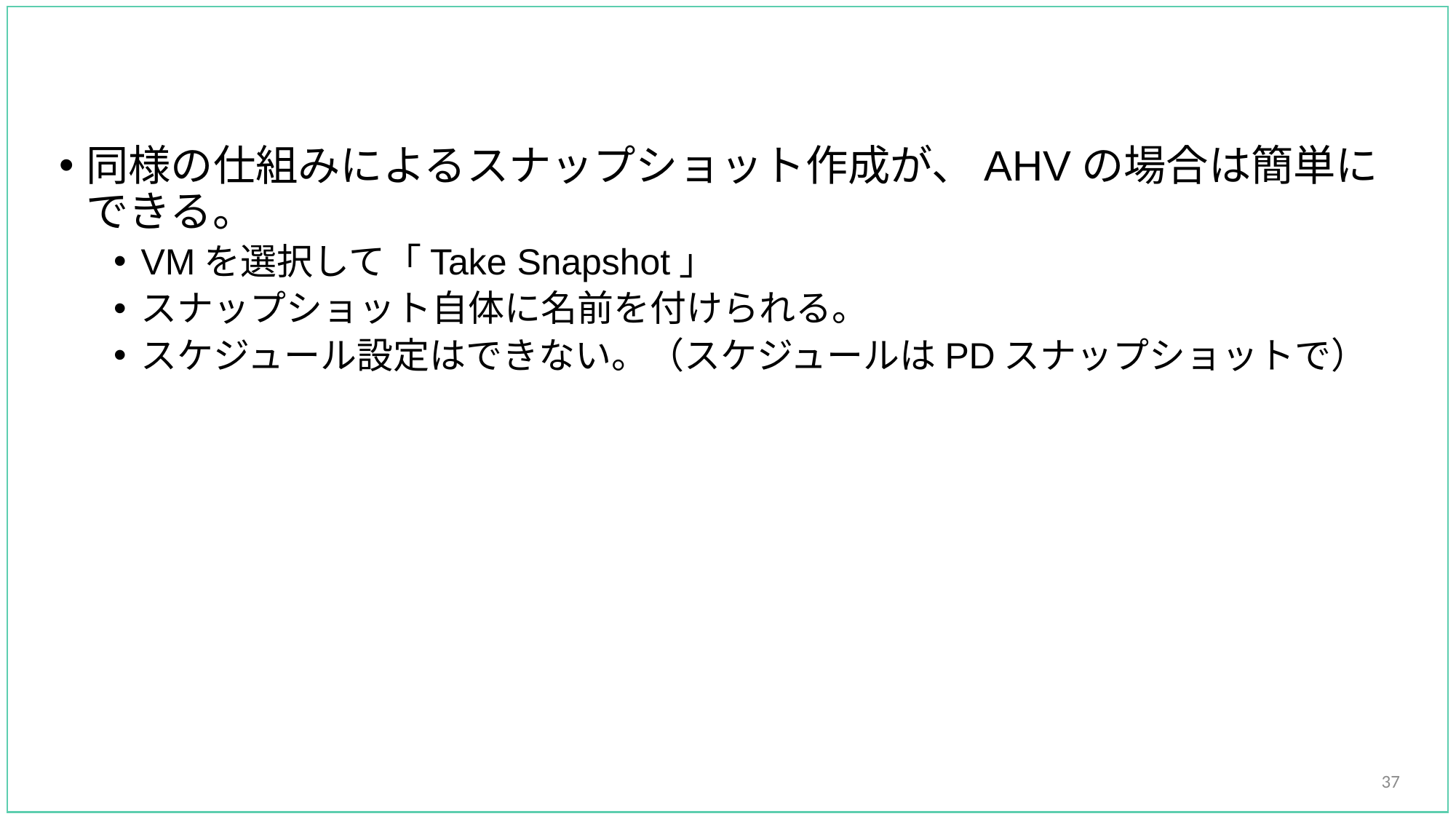

#
同様の仕組みによるスナップショット作成が、AHVの場合は簡単にできる。
VMを選択して「Take Snapshot」
スナップショット自体に名前を付けられる。
スケジュール設定はできない。（スケジュールはPDスナップショットで）
37